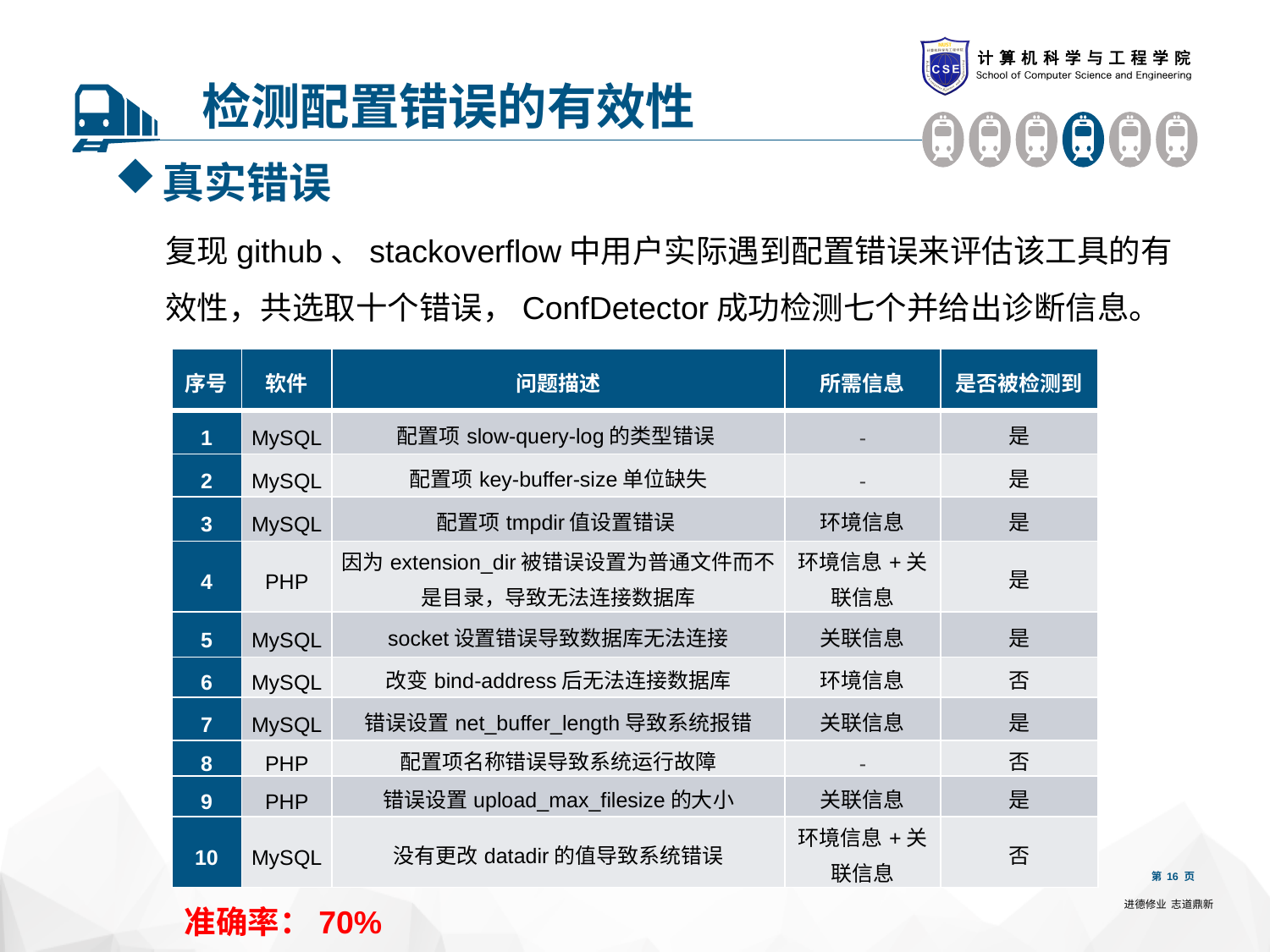

检测配置错误的有效性

真实错误
复现github、stackoverflow中用户实际遇到配置错误来评估该工具的有效性，共选取十个错误，ConfDetector成功检测七个并给出诊断信息。
| 序号 | 软件 | 问题描述 | 所需信息 | 是否被检测到 |
| --- | --- | --- | --- | --- |
| 1 | MySQL | 配置项slow-query-log的类型错误 | - | 是 |
| 2 | MySQL | 配置项key-buffer-size单位缺失 | - | 是 |
| 3 | MySQL | 配置项tmpdir值设置错误 | 环境信息 | 是 |
| 4 | PHP | 因为extension\_dir被错误设置为普通文件而不是目录，导致无法连接数据库 | 环境信息+关联信息 | 是 |
| 5 | MySQL | socket设置错误导致数据库无法连接 | 关联信息 | 是 |
| 6 | MySQL | 改变bind-address后无法连接数据库 | 环境信息 | 否 |
| 7 | MySQL | 错误设置net\_buffer\_length导致系统报错 | 关联信息 | 是 |
| 8 | PHP | 配置项名称错误导致系统运行故障 | - | 否 |
| 9 | PHP | 错误设置upload\_max\_filesize的大小 | 关联信息 | 是 |
| 10 | MySQL | 没有更改datadir的值导致系统错误 | 环境信息+关联信息 | 否 |
第 16 页
准确率：70%
进德修业  志道鼎新